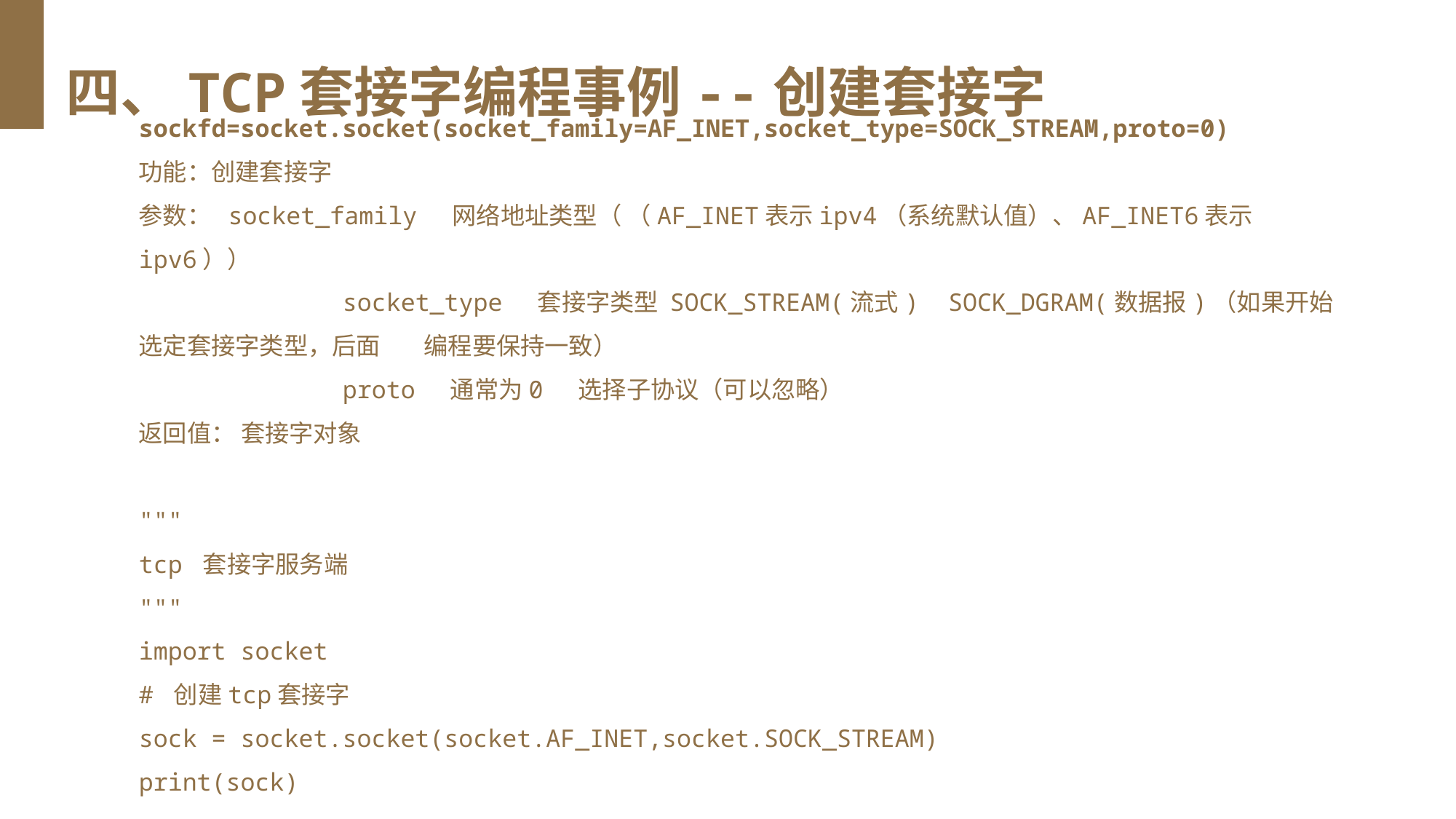

四、TCP套接字编程事例--创建套接字
sockfd=socket.socket(socket_family=AF_INET,socket_type=SOCK_STREAM,proto=0)
功能：创建套接字
参数：  socket_family  网络地址类型（ （AF_INET表示ipv4（系统默认值）、AF_INET6表示ipv6））
              socket_type  套接字类型 SOCK_STREAM(流式)  SOCK_DGRAM(数据报)（如果开始选定套接字类型，后面        编程要保持一致）
              proto  通常为0  选择子协议（可以忽略）
返回值： 套接字对象

"""
tcp 套接字服务端
"""
import socket
# 创建tcp套接字
sock = socket.socket(socket.AF_INET,socket.SOCK_STREAM)
print(sock)